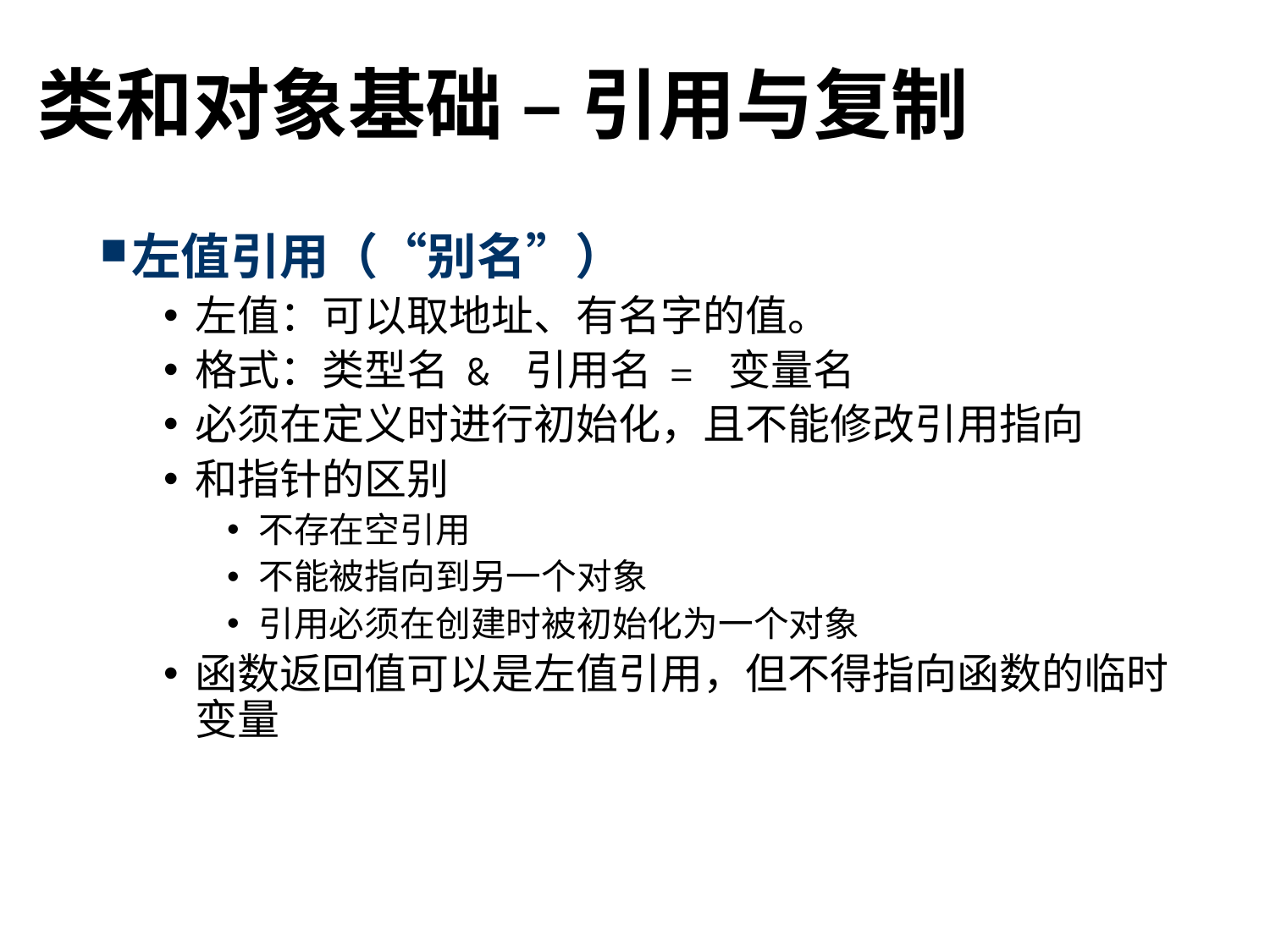

# 类和对象基础 – 引用与复制
左值引用（“别名”）
左值：可以取地址、有名字的值。
格式：类型名 & 引用名 = 变量名
必须在定义时进行初始化，且不能修改引用指向
和指针的区别
不存在空引用
不能被指向到另一个对象
引用必须在创建时被初始化为一个对象
函数返回值可以是左值引用，但不得指向函数的临时变量